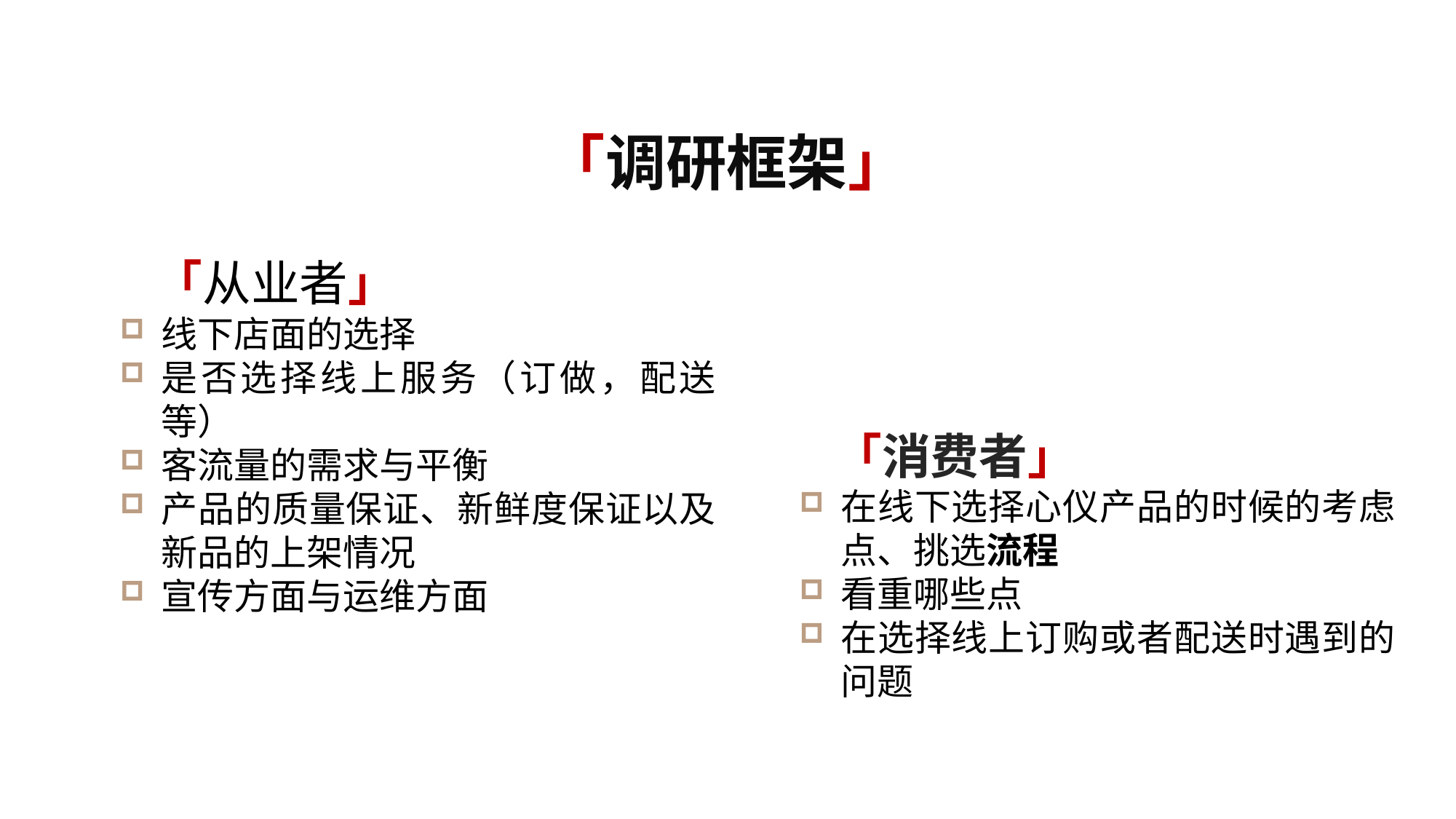

「调研框架」
  「从业者」
线下店面的选择
是否选择线上服务（订做，配送等）
客流量的需求与平衡
产品的质量保证、新鲜度保证以及新品的上架情况
宣传方面与运维方面
  「消费者」
在线下选择心仪产品的时候的考虑点、挑选流程
看重哪些点
在选择线上订购或者配送时遇到的问题